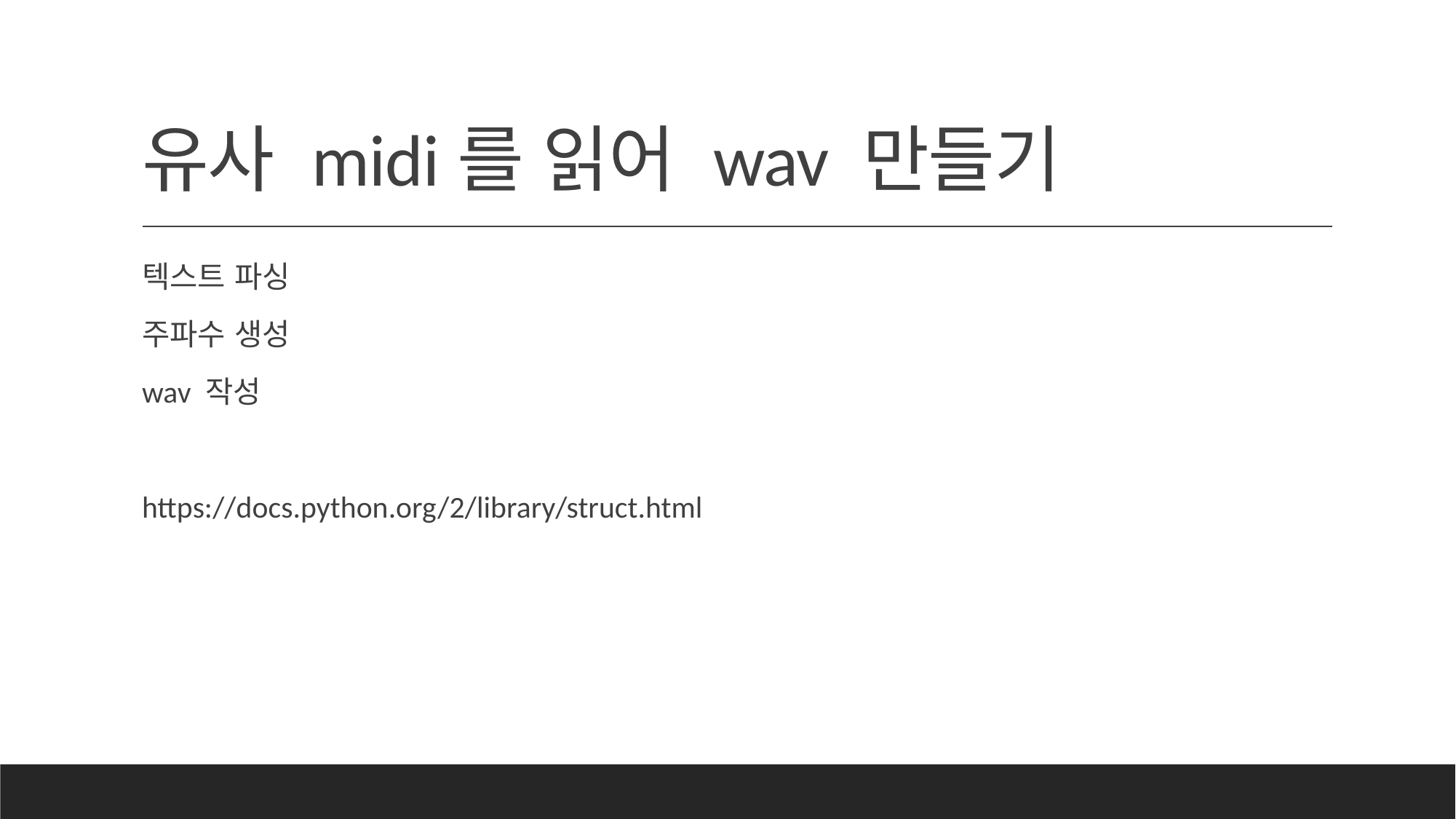

# 유사 midi를 읽어 wav 만들기
텍스트 파싱
주파수 생성
wav 작성

https://docs.python.org/2/library/struct.html